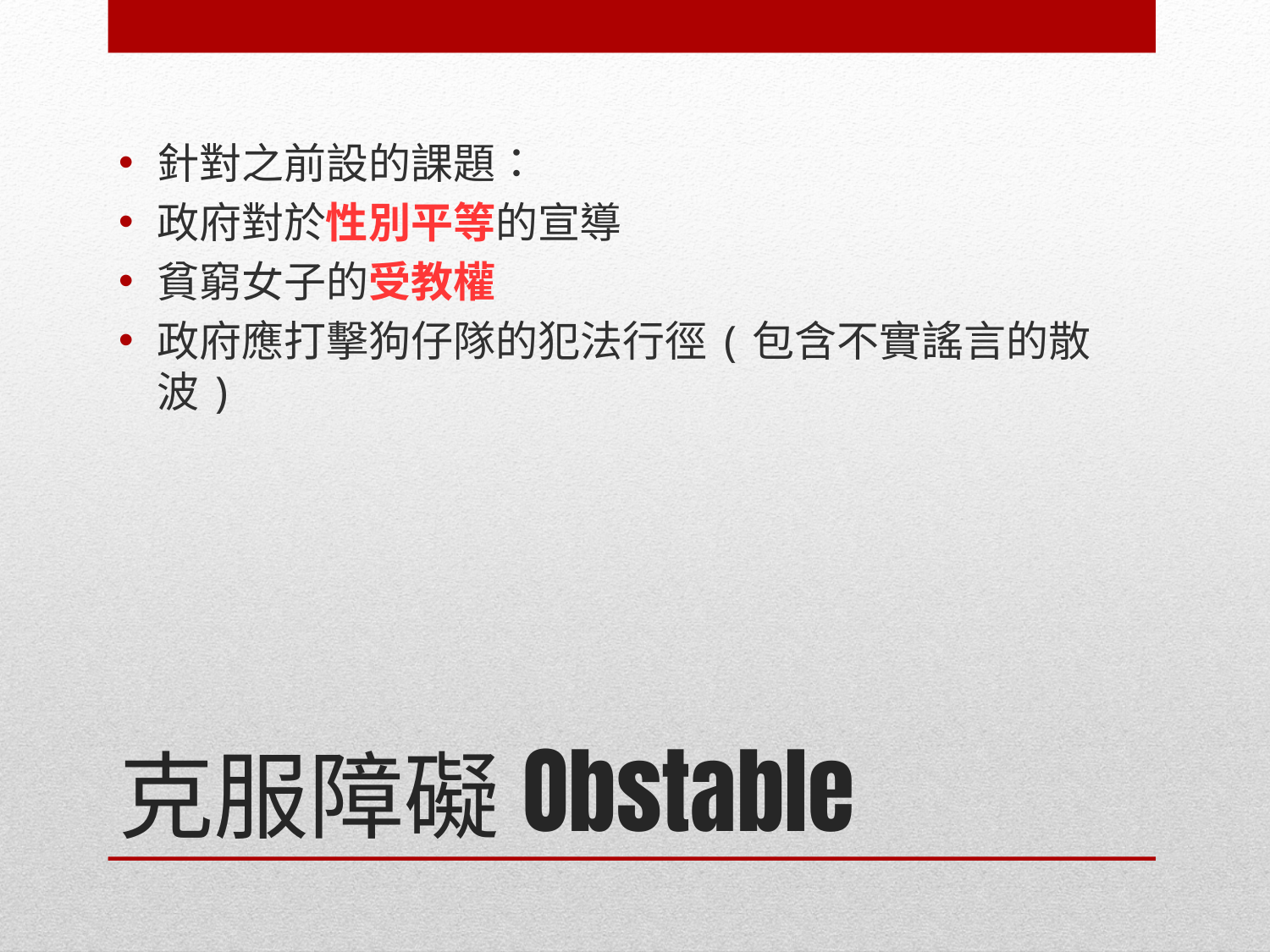

針對之前設的課題：
政府對於性別平等的宣導
貧窮女子的受教權
政府應打擊狗仔隊的犯法行徑(包含不實謠言的散波)

# 克服障礙Obstable